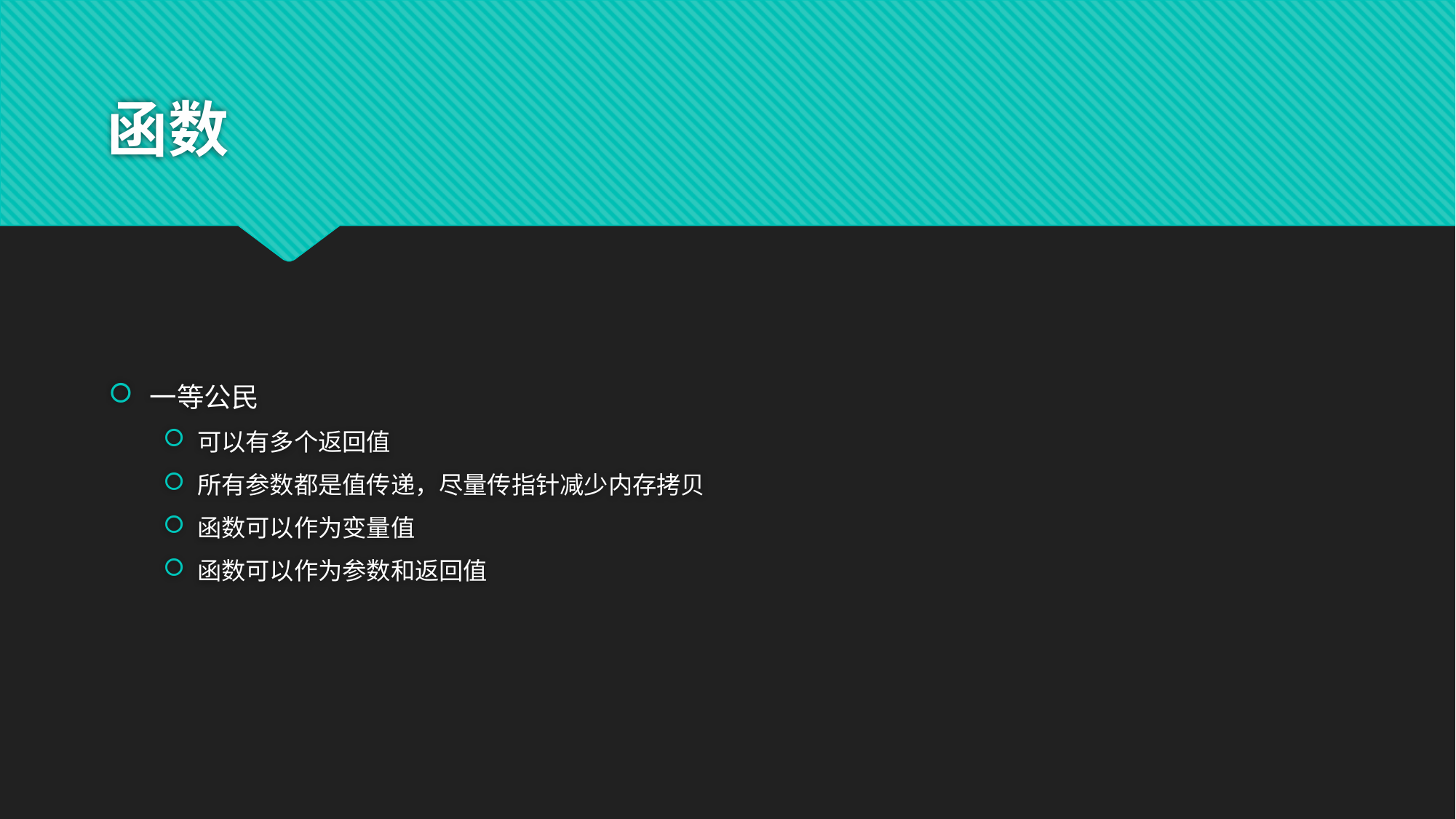

# 函数
一等公民
可以有多个返回值
所有参数都是值传递，尽量传指针减少内存拷贝
函数可以作为变量值
函数可以作为参数和返回值